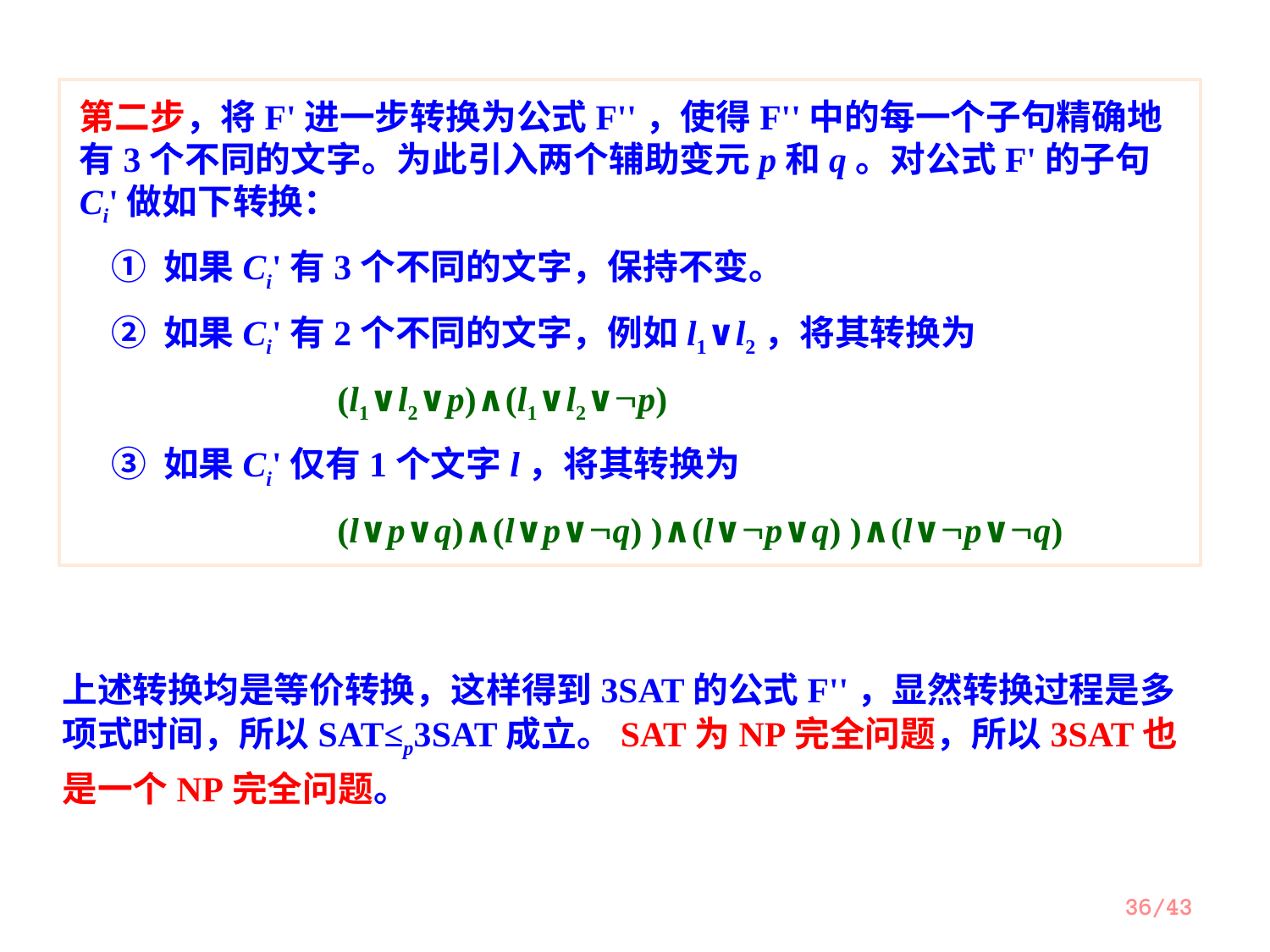

第二步，将F'进一步转换为公式F''，使得F''中的每一个子句精确地有3个不同的文字。为此引入两个辅助变元p和q。对公式F'的子句Ci'做如下转换：
    ① 如果Ci'有3个不同的文字，保持不变。
    ② 如果Ci'有2个不同的文字，例如l1∨l2，将其转换为
                             (l1∨l2∨p)∧(l1∨l2∨¬p)
    ③ 如果Ci'仅有1个文字l，将其转换为
                             (l∨p∨q)∧(l∨p∨¬q) )∧(l∨¬p∨q) )∧(l∨¬p∨¬q)
上述转换均是等价转换，这样得到3SAT的公式F''，显然转换过程是多项式时间，所以SAT≤p3SAT成立。SAT为NP完全问题，所以3SAT也是一个NP完全问题。
36/43